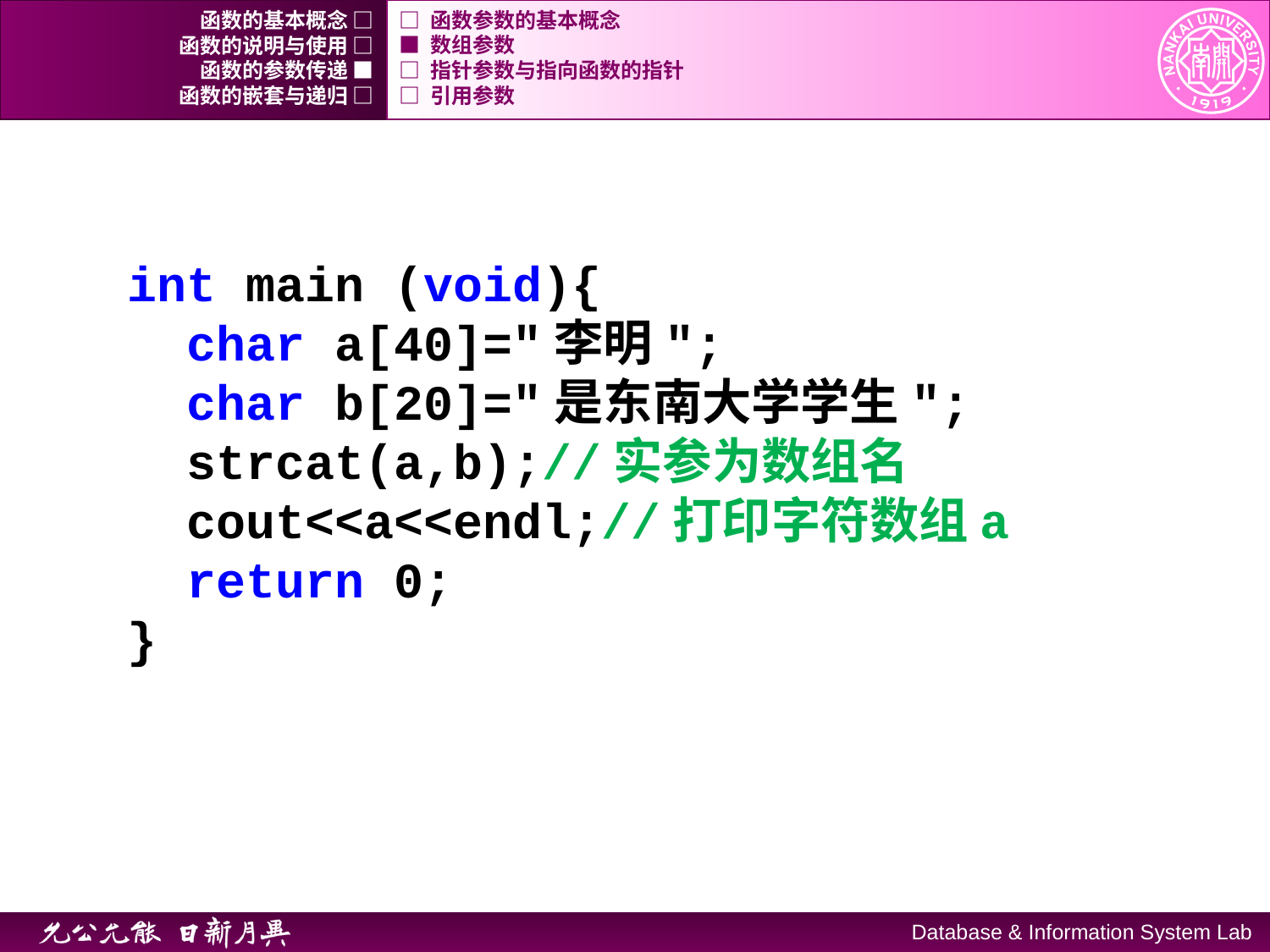

函数的基本概念 □
□ 函数参数的基本概念
函数的说明与使用 □
■ 数组参数
函数的参数传递 ■
□ 指针参数与指向函数的指针
函数的嵌套与递归 □
□ 引用参数
int main (void){
  char a[40]="李明";
  char b[20]="是东南大学学生";
  strcat(a,b);//实参为数组名
  cout<<a<<endl;//打印字符数组a
  return 0;
}